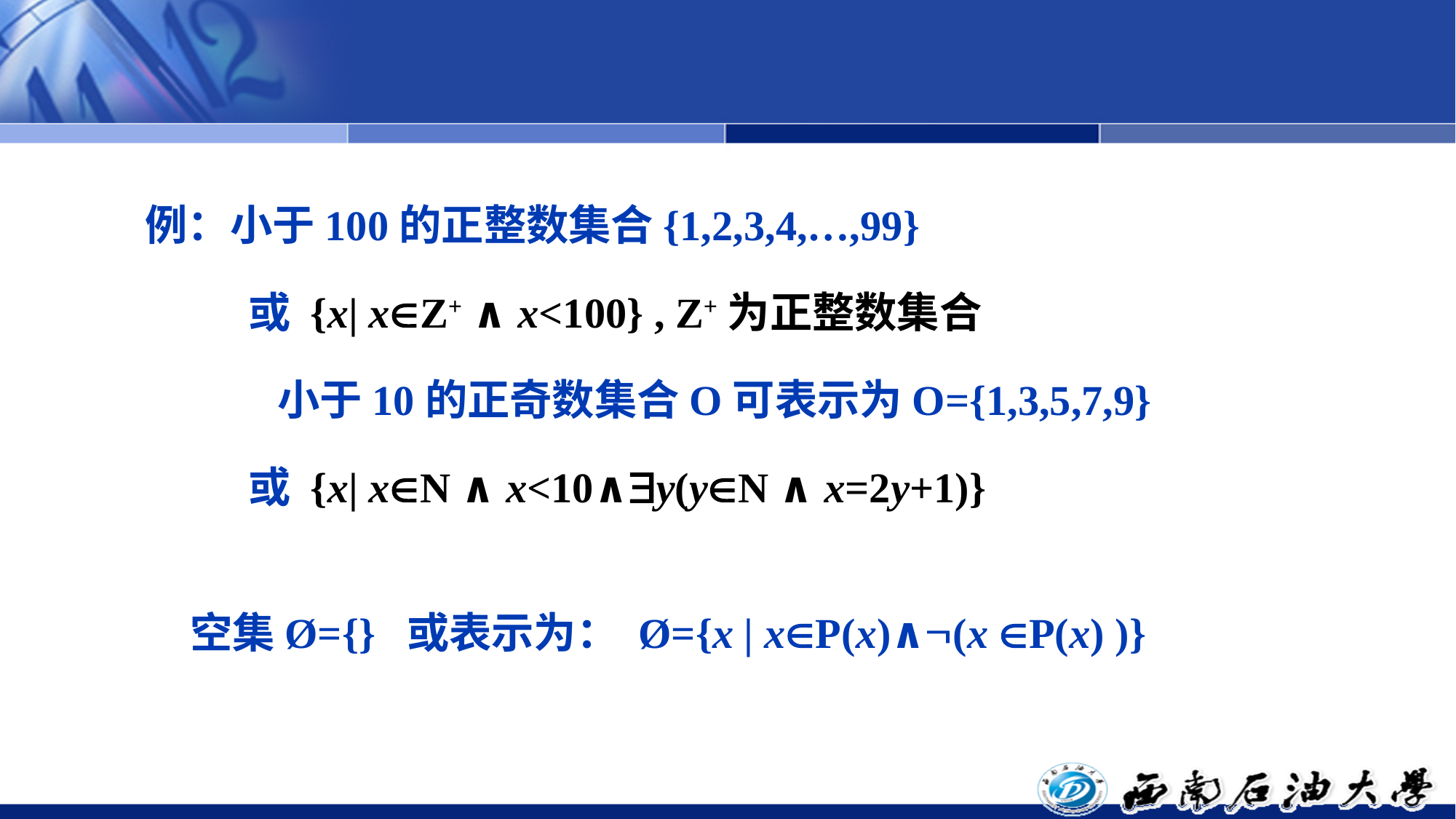

#
例：小于100的正整数集合{1,2,3,4,…,99}
     或 {x| x∈Z+ ∧ x<100} , Z+为正整数集合
        小于10的正奇数集合O可表示为O={1,3,5,7,9}
     或 {x| x∈N ∧ x<10∧∃y(y∈N ∧ x=2y+1)}

空集Ø={}  或表示为： Ø={x | x∈P(x)∧¬(x ∈P(x) )}